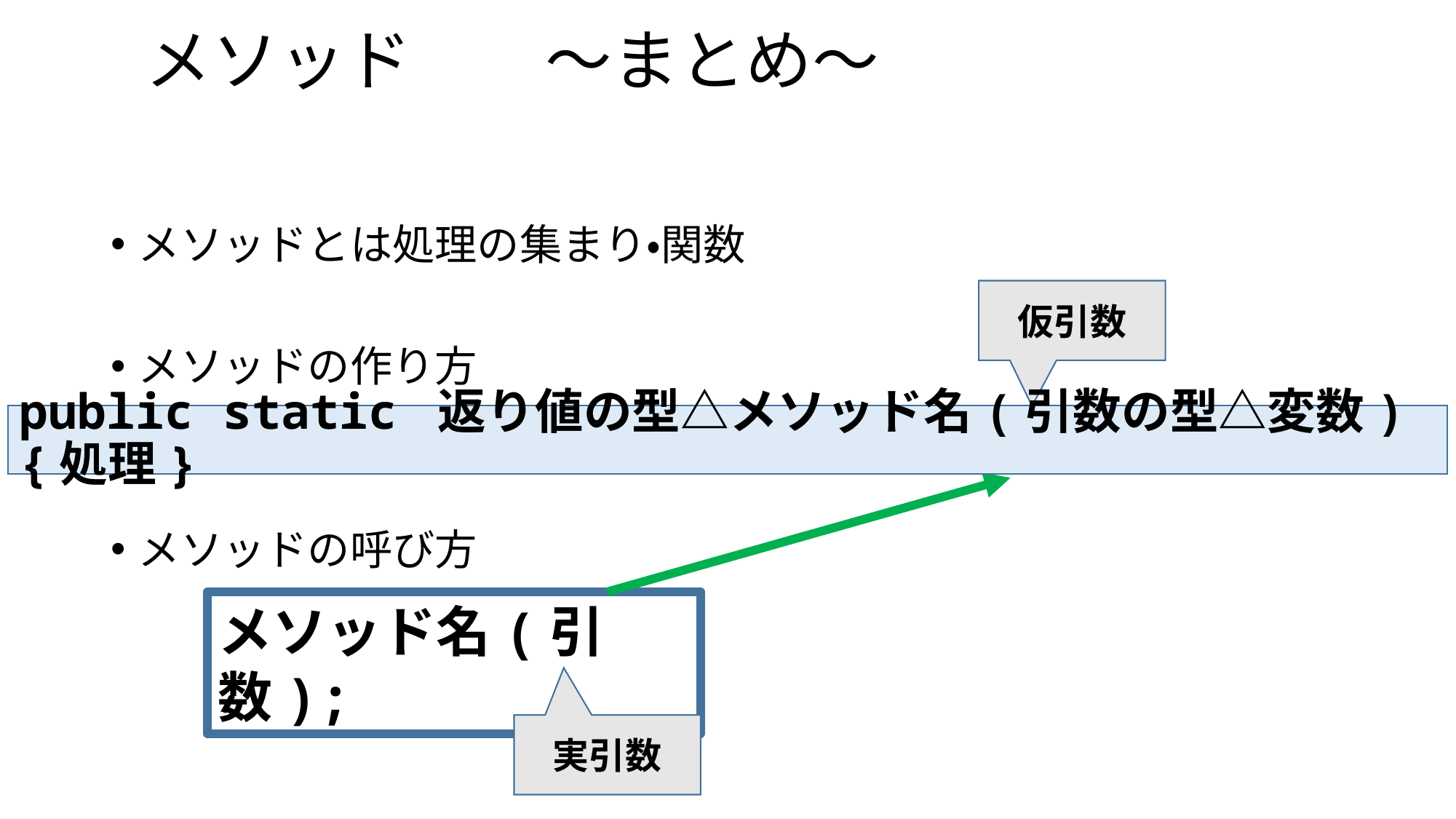

# メソッド　　～まとめ～
メソッドとは処理の集まり・関数

メソッドの作り方

メソッドの呼び方
仮引数
public static 返り値の型△メソッド名(引数の型△変数){処理}
メソッド名(引数);
実引数